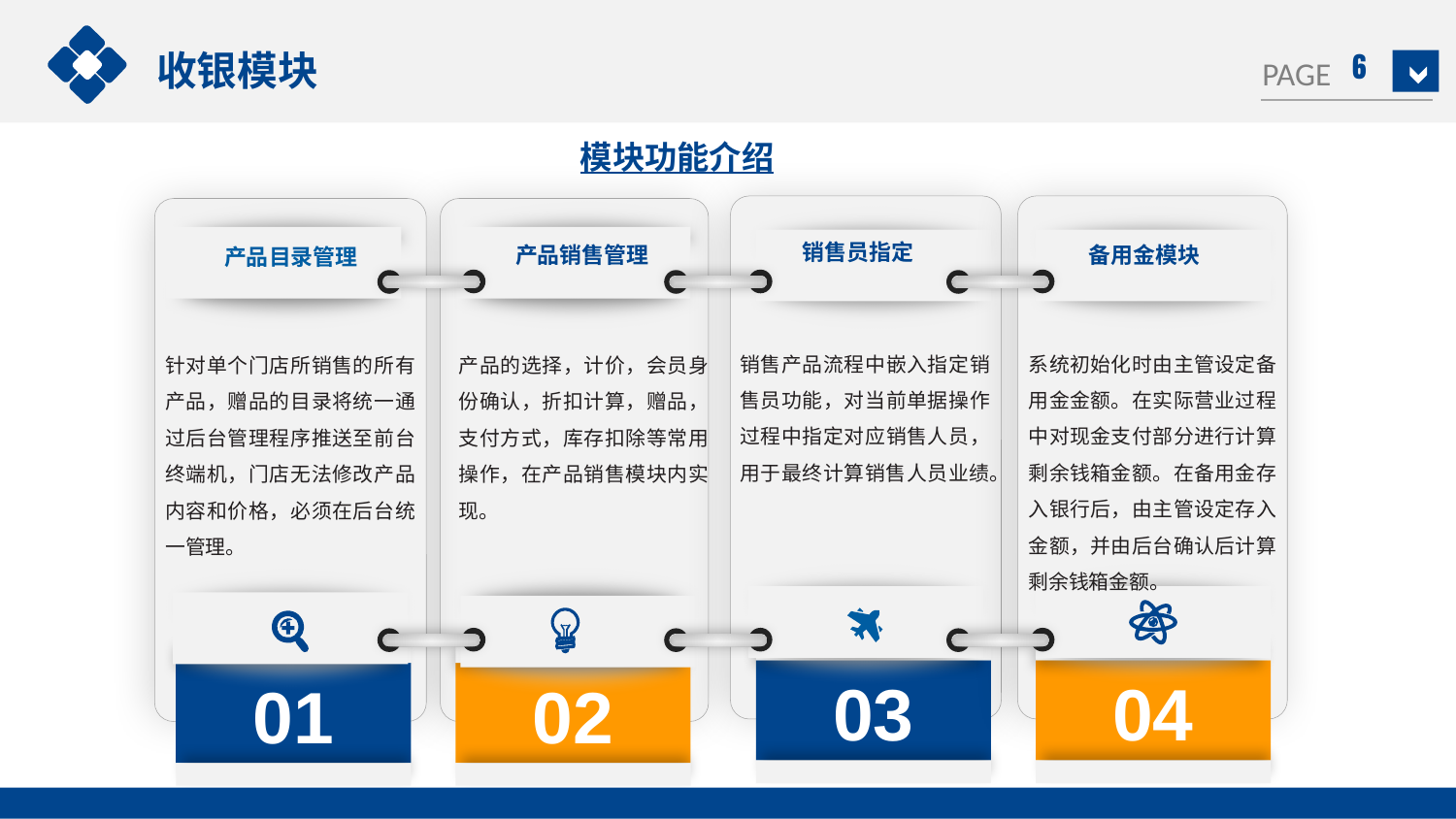

收银模块
6
模块功能介绍

销售员指定
产品销售管理
备用金模块
产品目录管理

销售产品流程中嵌入指定销售员功能，对当前单据操作过程中指定对应销售人员，用于最终计算销售人员业绩。
系统初始化时由主管设定备用金金额。在实际营业过程中对现金支付部分进行计算剩余钱箱金额。在备用金存入银行后，由主管设定存入金额，并由后台确认后计算剩余钱箱金额。
针对单个门店所销售的所有产品，赠品的目录将统一通过后台管理程序推送至前台终端机，门店无法修改产品内容和价格，必须在后台统一管理。
产品的选择，计价，会员身份确认，折扣计算，赠品，支付方式，库存扣除等常用操作，在产品销售模块内实现。

03
04

01
02